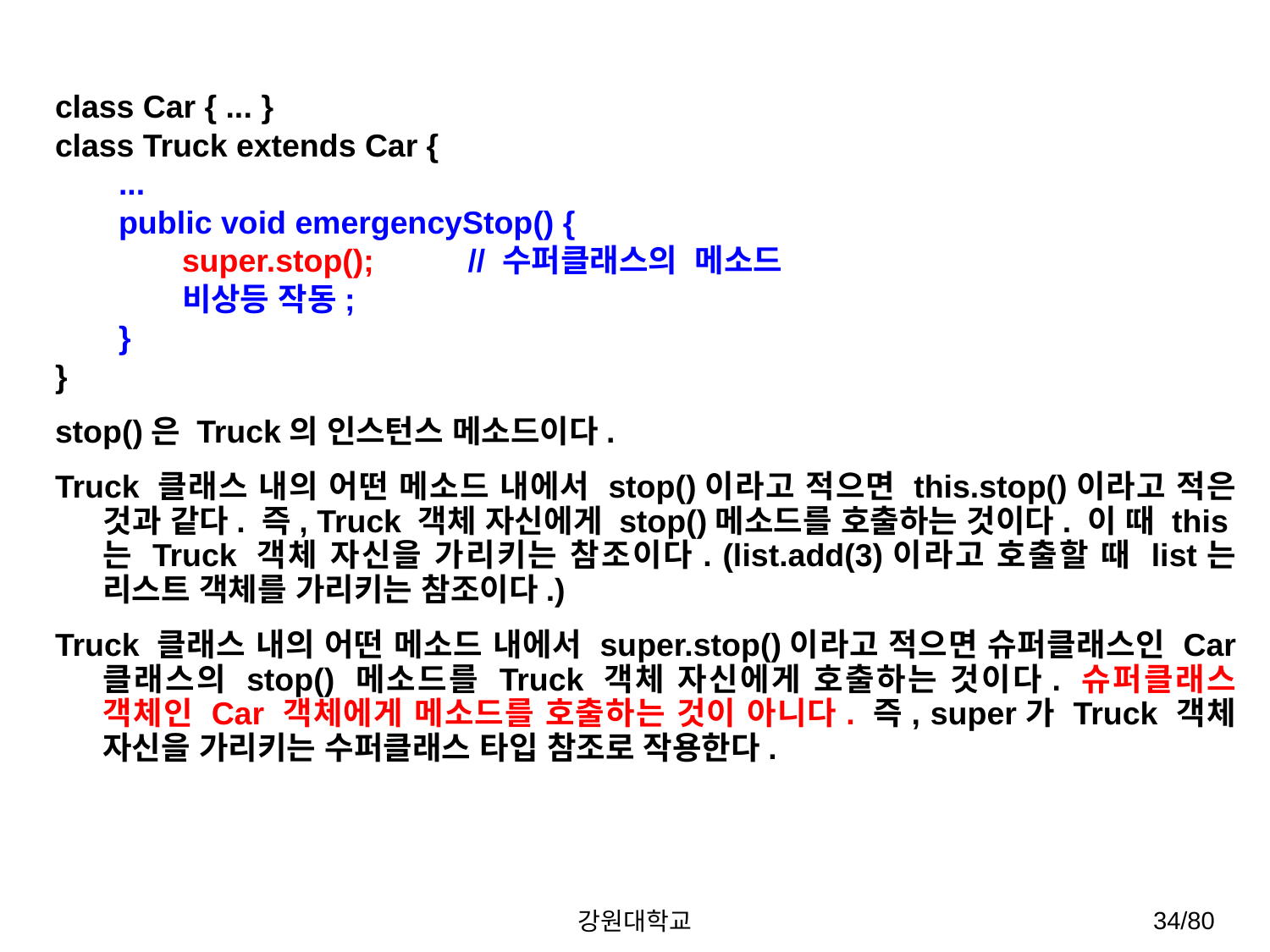

class Car { ... }
class Truck extends Car {
...
public void emergencyStop() {
super.stop(); 	// 수퍼클래스의  메소드
비상등 작동;
}
}
stop()은 Truck의 인스턴스 메소드이다.
Truck 클래스 내의 어떤 메소드 내에서 stop()이라고 적으면 this.stop()이라고 적은 것과 같다. 즉, Truck 객체 자신에게 stop()메소드를 호출하는 것이다. 이 때 this는 Truck 객체 자신을 가리키는 참조이다. (list.add(3)이라고 호출할 때 list는 리스트 객체를 가리키는 참조이다.)
Truck 클래스 내의 어떤 메소드 내에서 super.stop()이라고 적으면 슈퍼클래스인 Car 클래스의 stop() 메소드를 Truck 객체 자신에게 호출하는 것이다. 슈퍼클래스 객체인 Car 객체에게 메소드를 호출하는 것이 아니다. 즉, super가 Truck 객체 자신을 가리키는 수퍼클래스 타입 참조로 작용한다.

강원대학교